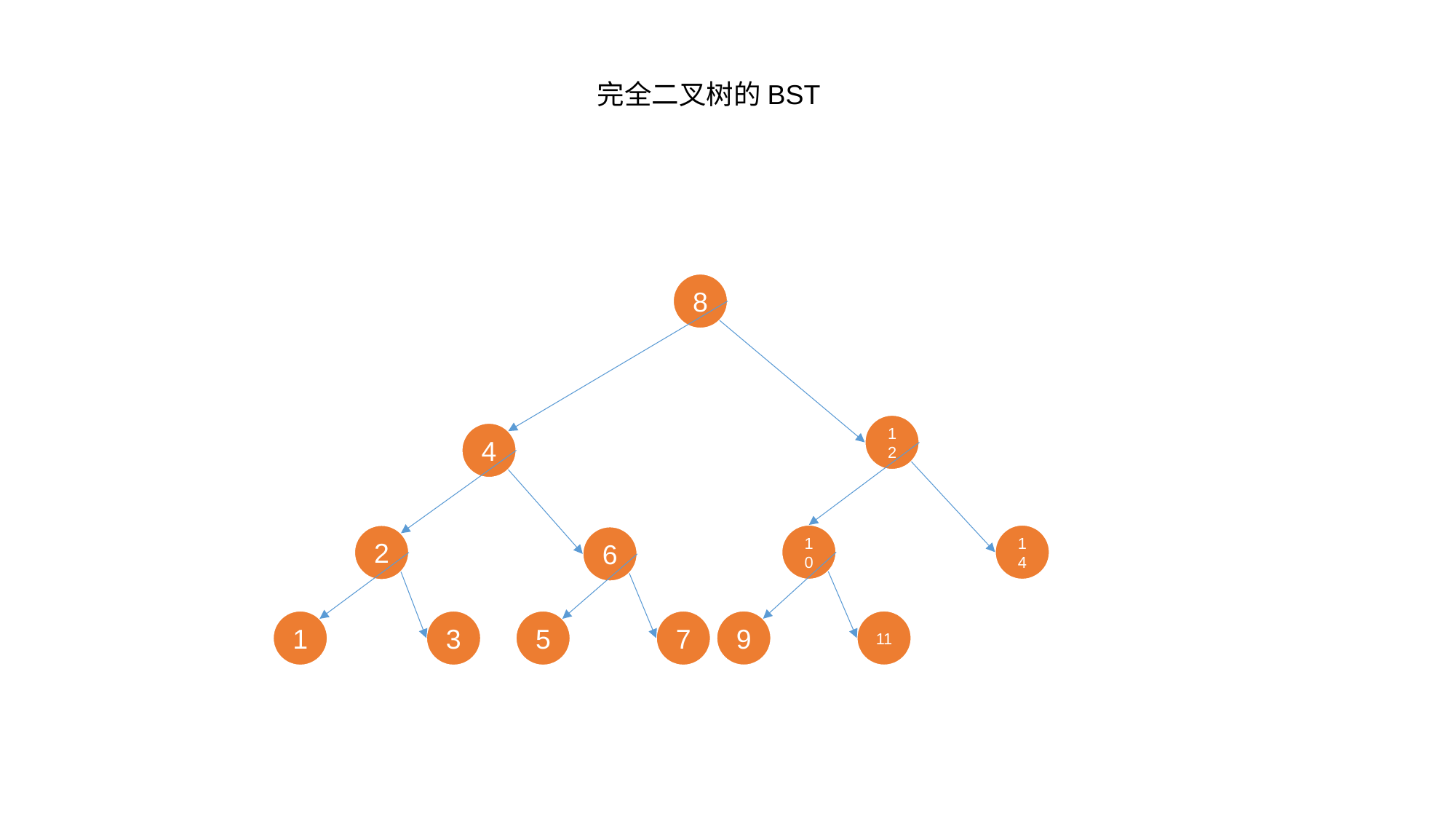

完全二叉树的BST
8
12
4
10
14
2
6
9
11
1
3
5
7